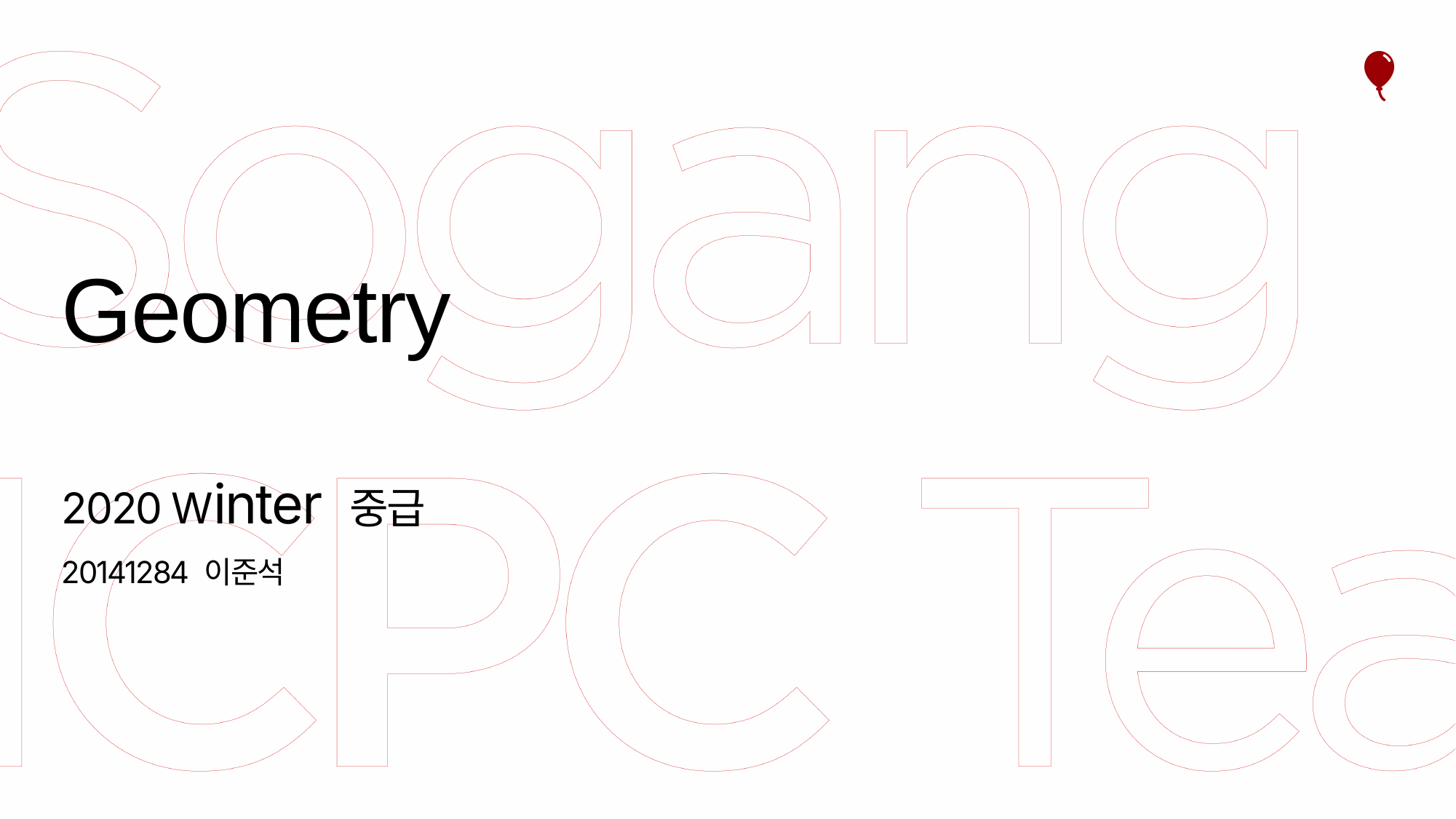

# Geometry 2020 Winter 중급 20141284 이준석